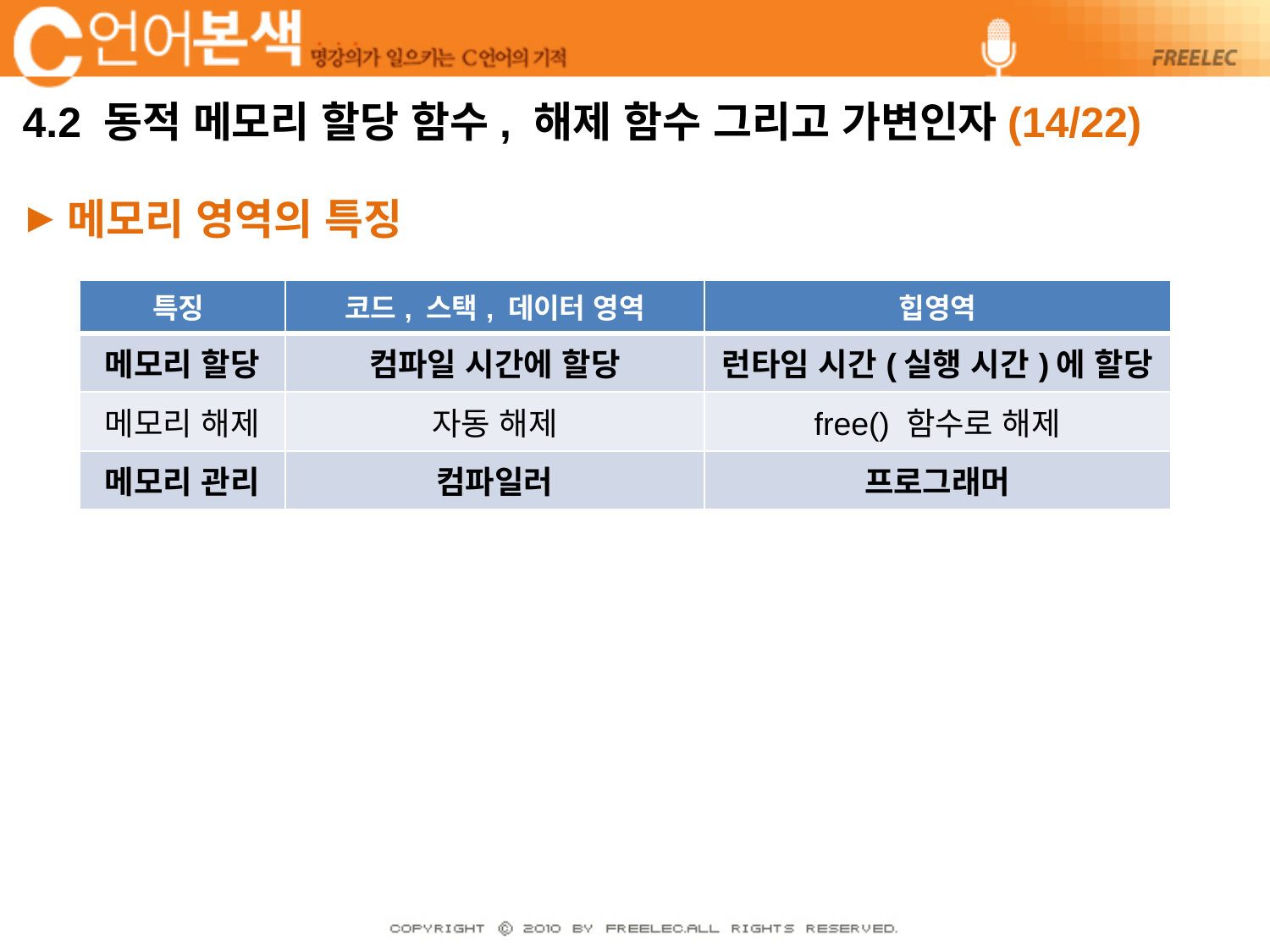

# 4.2 동적 메모리 할당 함수, 해제 함수 그리고 가변인자(14/22)
메모리 영역의 특징
| 특징 | 코드, 스택, 데이터 영역 | 힙영역 |
| --- | --- | --- |
| 메모리 할당 | 컴파일 시간에 할당 | 런타임 시간(실행 시간)에 할당 |
| 메모리 해제 | 자동 해제 | free() 함수로 해제 |
| 메모리 관리 | 컴파일러 | 프로그래머 |